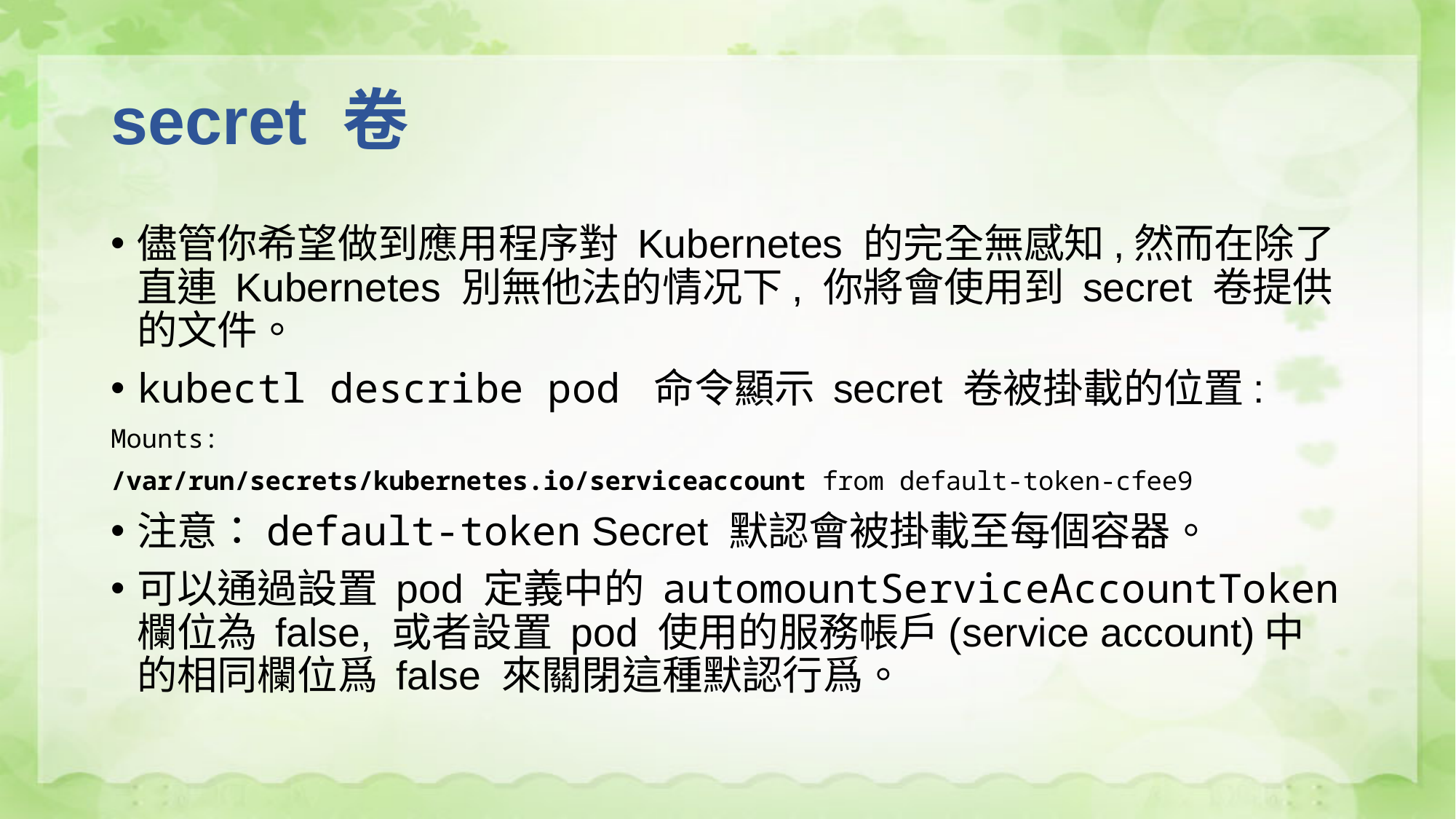

# secret 卷
儘管你希望做到應用程序對 Kubernetes 的完全無感知,然而在除了直連 Kubernetes 別無他法的情况下, 你將會使用到 secret 卷提供的文件。
kubectl describe pod 命令顯示 secret 卷被掛載的位置:
Mounts:
/var/run/secrets/kubernetes.io/serviceaccount from default-token-cfee9
注意：default-token Secret 默認會被掛載至每個容器。
可以通過設置 pod 定義中的 automountServiceAccountToken 欄位為 false, 或者設置 pod 使用的服務帳戶(service account)中的相同欄位爲 false 來關閉這種默認行爲。